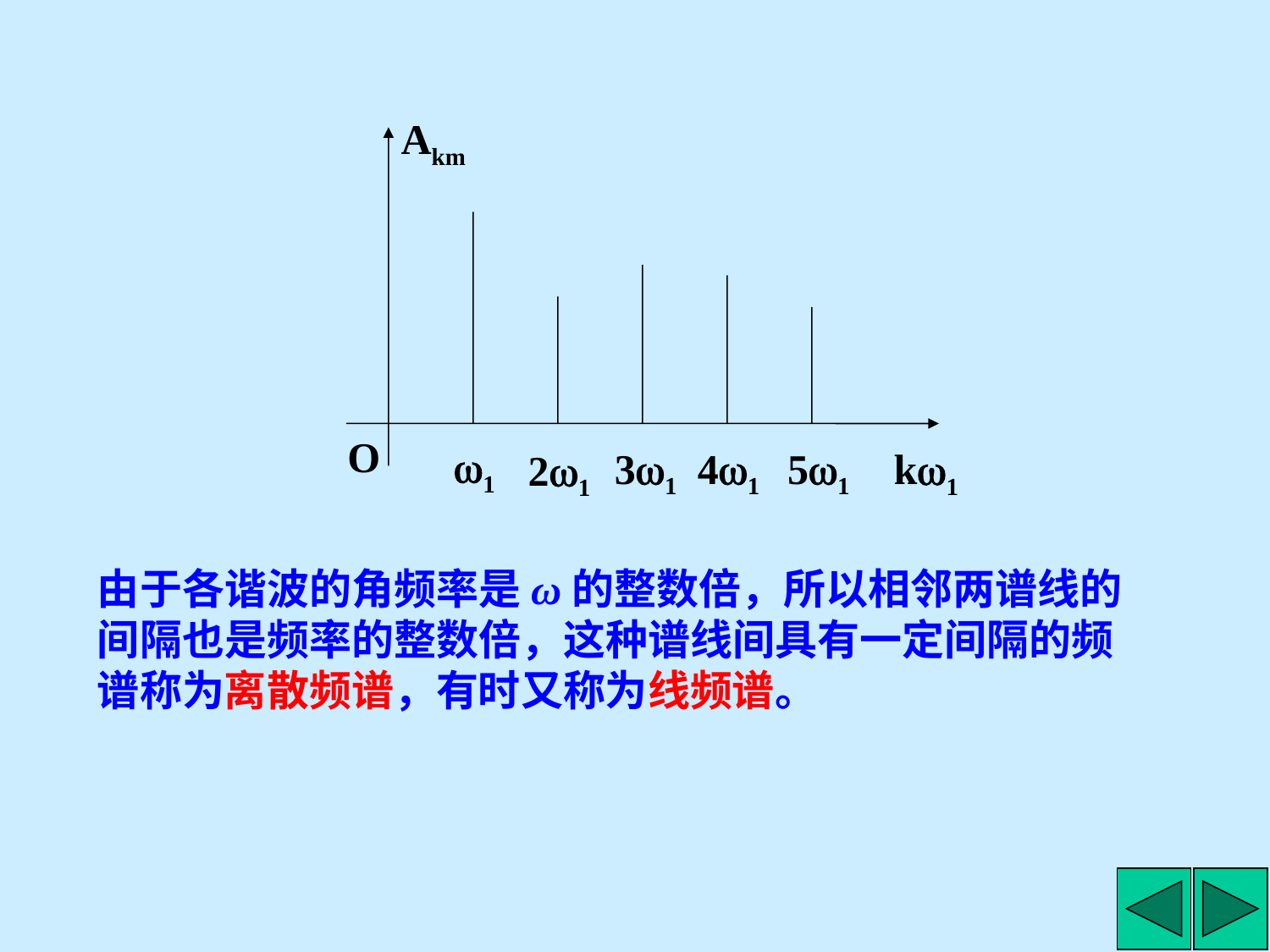

Akm

O
ω1
3ω1
4ω1
5ω1
kω1
2ω1
由于各谐波的角频率是ω的整数倍，所以相邻两谱线的间隔也是频率的整数倍，这种谱线间具有一定间隔的频谱称为离散频谱，有时又称为线频谱。